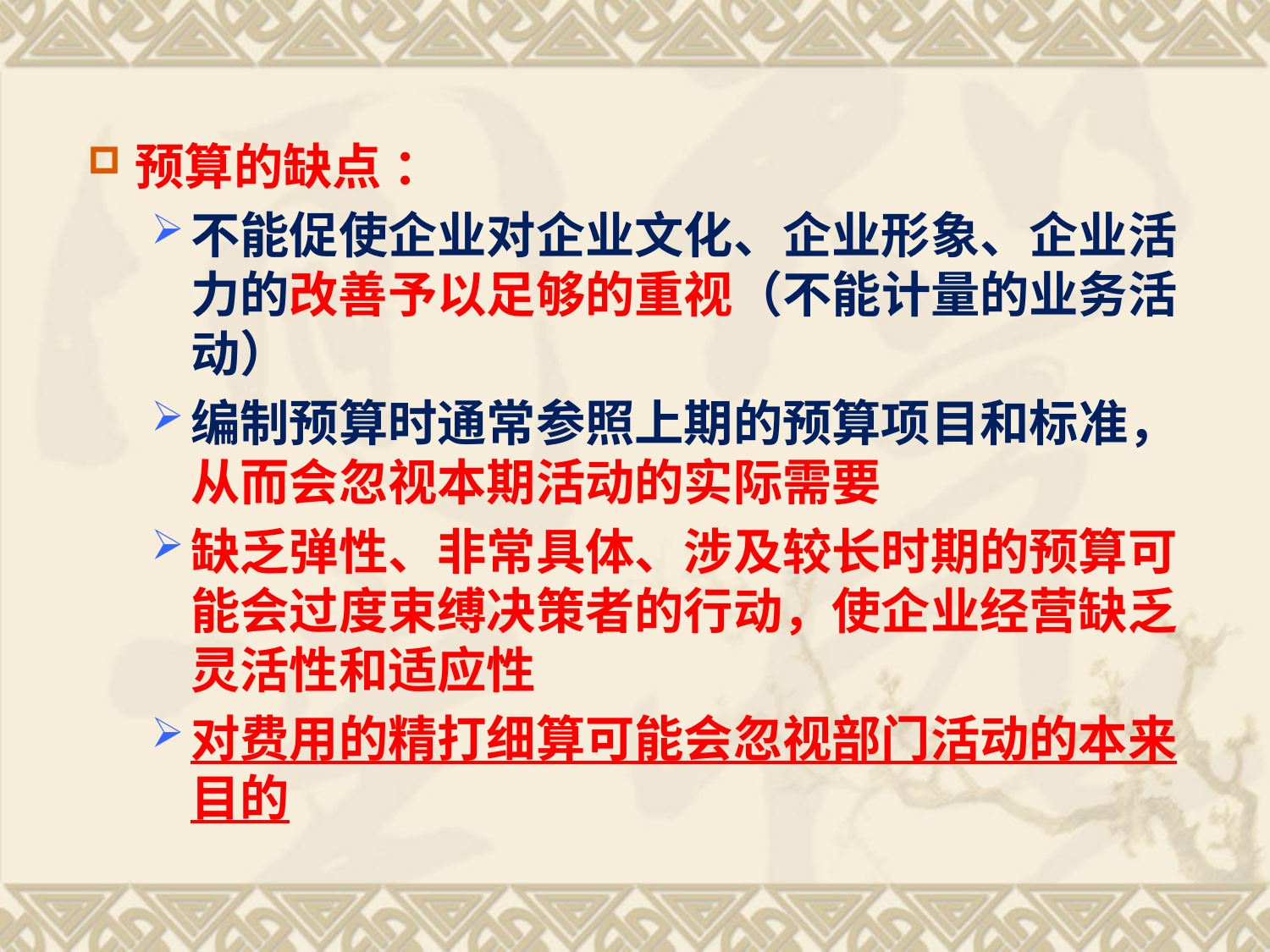

预算的缺点 ：
不能促使企业对企业文化、企业形象、企业活力的改善予以足够的重视（不能计量的业务活动）
编制预算时通常参照上期的预算项目和标准，从而会忽视本期活动的实际需要
缺乏弹性、非常具体、涉及较长时期的预算可能会过度束缚决策者的行动，使企业经营缺乏灵活性和适应性
对费用的精打细算可能会忽视部门活动的本来目的